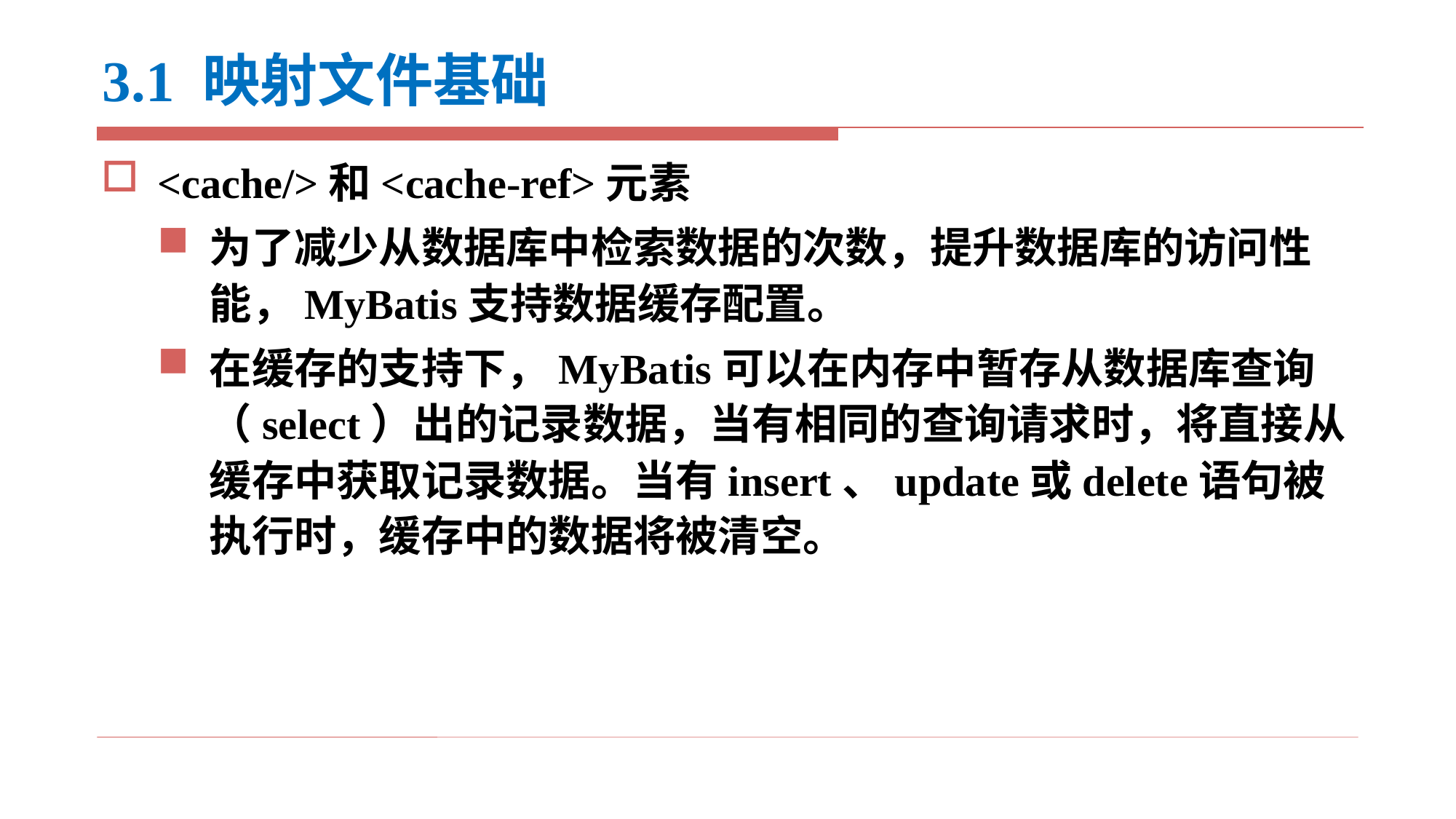

# 3.1 映射文件基础
<cache/>和<cache-ref>元素
为了减少从数据库中检索数据的次数，提升数据库的访问性能，MyBatis支持数据缓存配置。
在缓存的支持下，MyBatis可以在内存中暂存从数据库查询（select）出的记录数据，当有相同的查询请求时，将直接从缓存中获取记录数据。当有insert、update或delete语句被执行时，缓存中的数据将被清空。
13